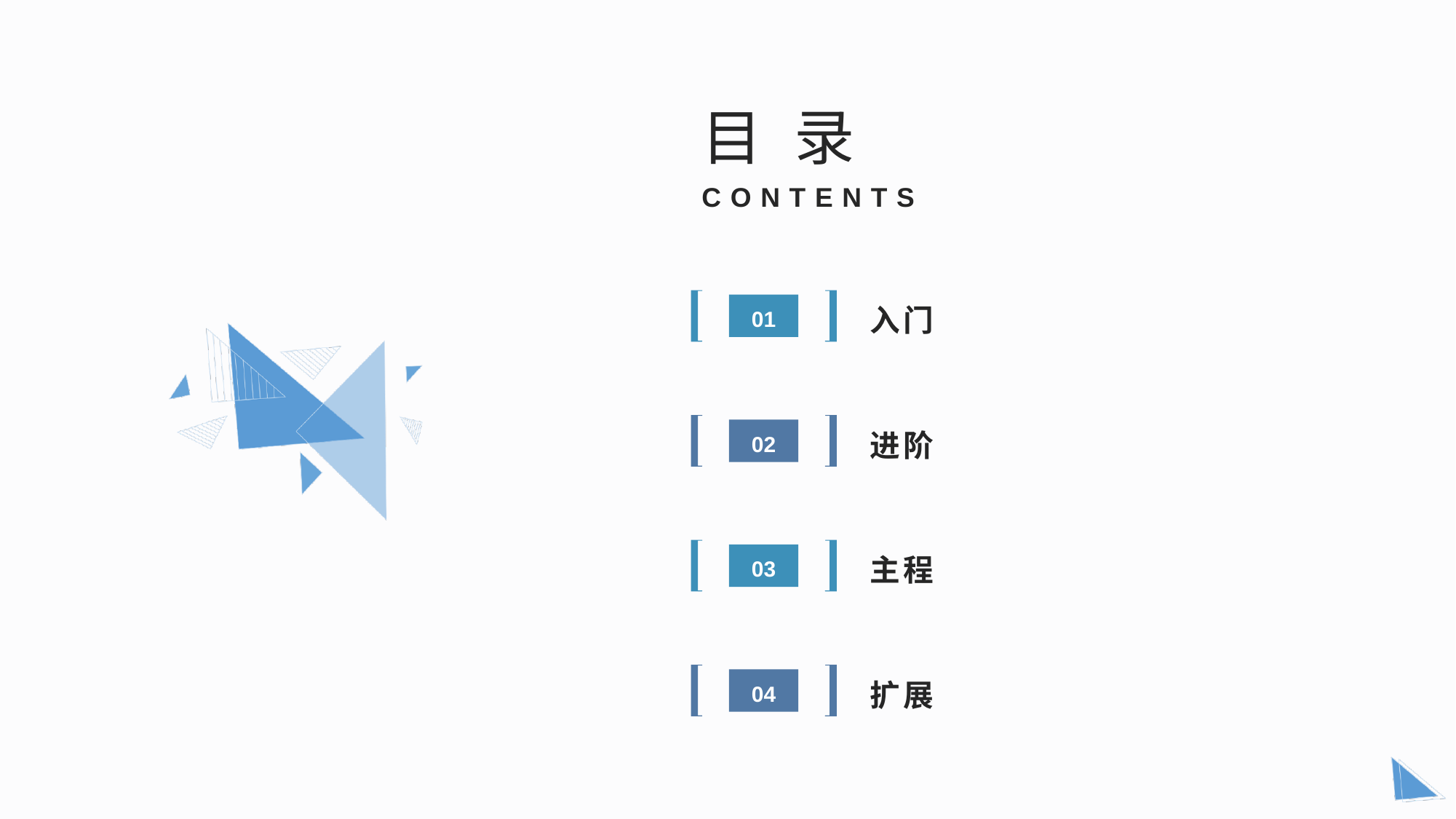

目 录
CONTENTS
入门

01
进阶

02
主程

03
扩展

04